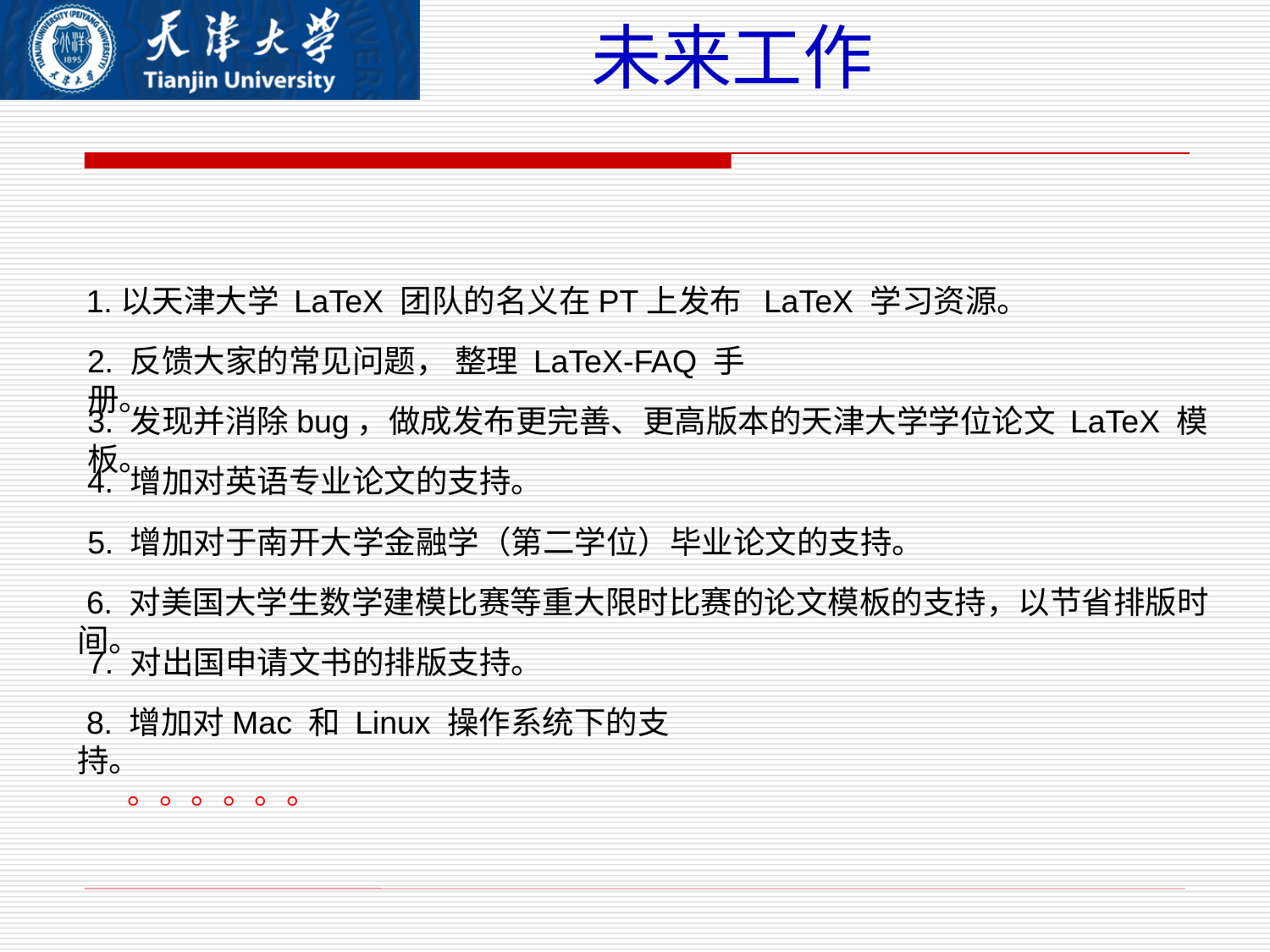

未来工作
 1.以天津大学 LaTeX 团队的名义在PT上发布  LaTeX 学习资源。
2. 反馈大家的常见问题， 整理 LaTeX-FAQ 手册。
3. 发现并消除bug，做成发布更完善、更高版本的天津大学学位论文 LaTeX 模板。
4. 增加对英语专业论文的支持。
5. 增加对于南开大学金融学（第二学位）毕业论文的支持。
 6. 对美国大学生数学建模比赛等重大限时比赛的论文模板的支持，以节省排版时间。
7. 对出国申请文书的排版支持。
 8. 增加对Mac 和 Linux 操作系统下的支持。
。。。。。。